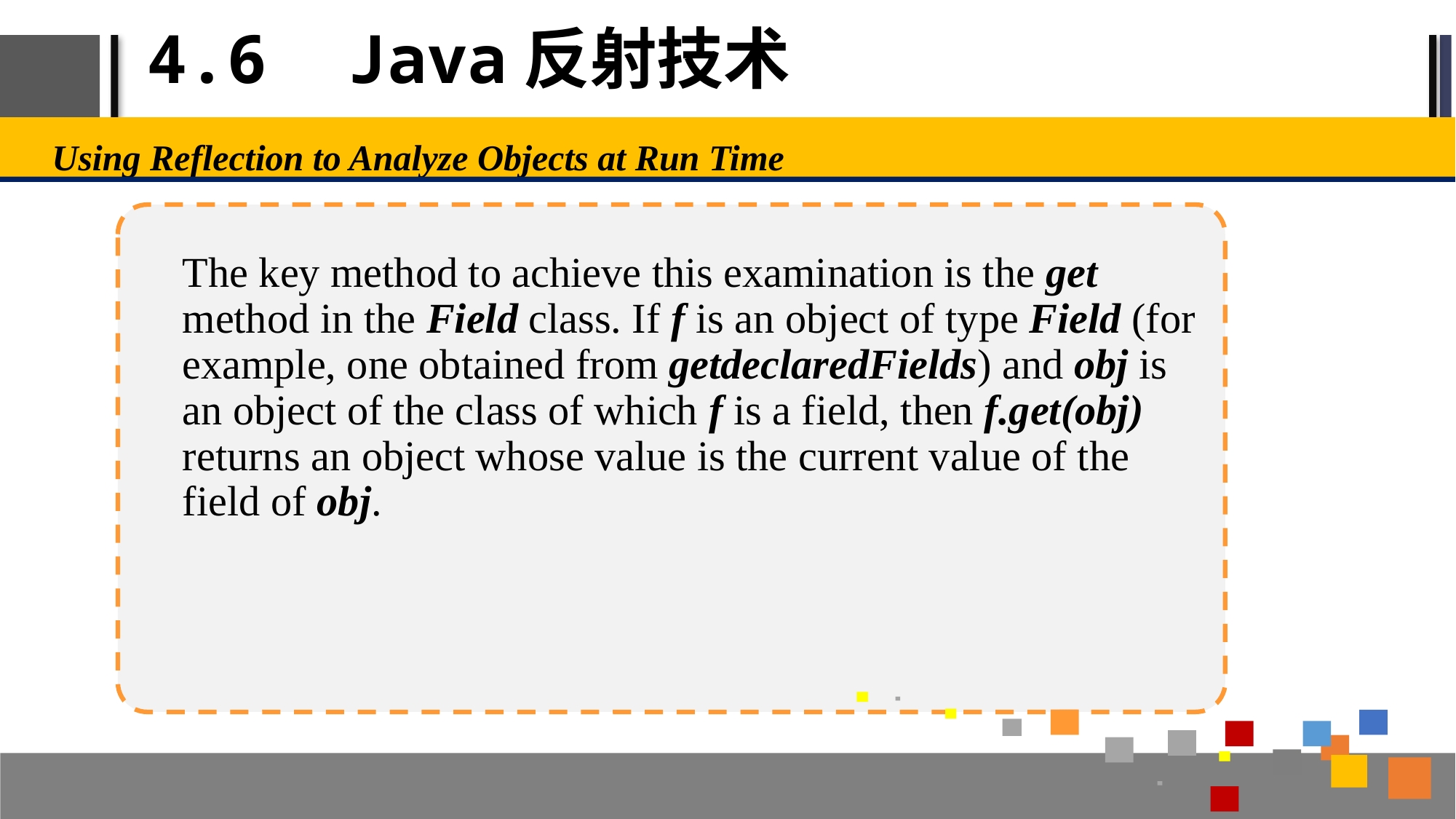

# 4.6  Java反射技术

Using Reflection to Analyze Objects at Run Time

The key method to achieve this examination is the get method in the Field class. If f is an object of type Field (for example, one obtained from getdeclaredFields) and obj is an object of the class of which f is a field, then f.get(obj) returns an object whose value is the current value of the field of obj.